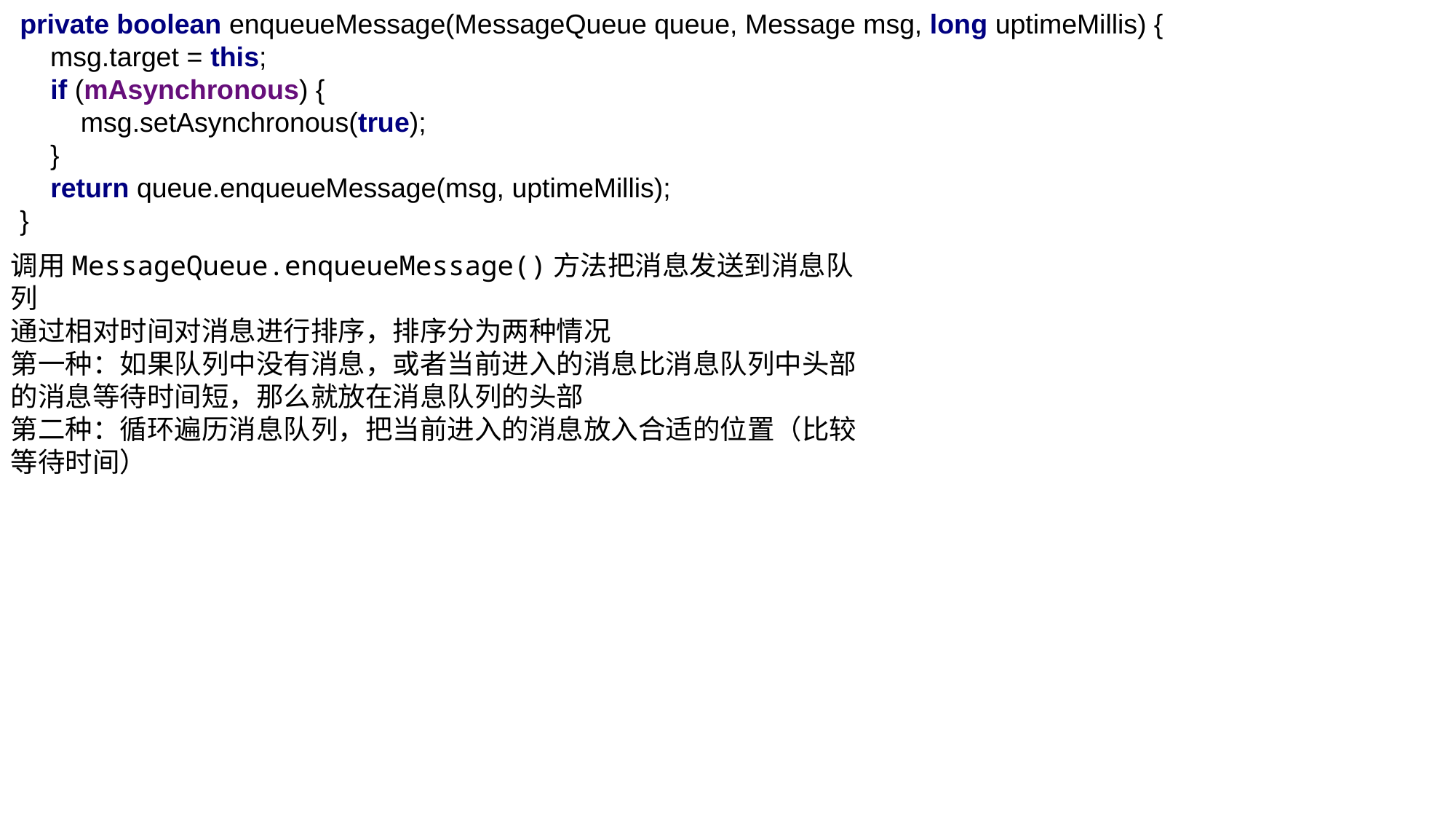

private boolean enqueueMessage(MessageQueue queue, Message msg, long uptimeMillis) {
    msg.target = this;
    if (mAsynchronous) {
        msg.setAsynchronous(true);
    }
    return queue.enqueueMessage(msg, uptimeMillis);
}
调用MessageQueue.enqueueMessage()方法把消息发送到消息队列
通过相对时间对消息进行排序，排序分为两种情况
第一种：如果队列中没有消息，或者当前进入的消息比消息队列中头部的消息等待时间短，那么就放在消息队列的头部
第二种：循环遍历消息队列，把当前进入的消息放入合适的位置（比较等待时间）